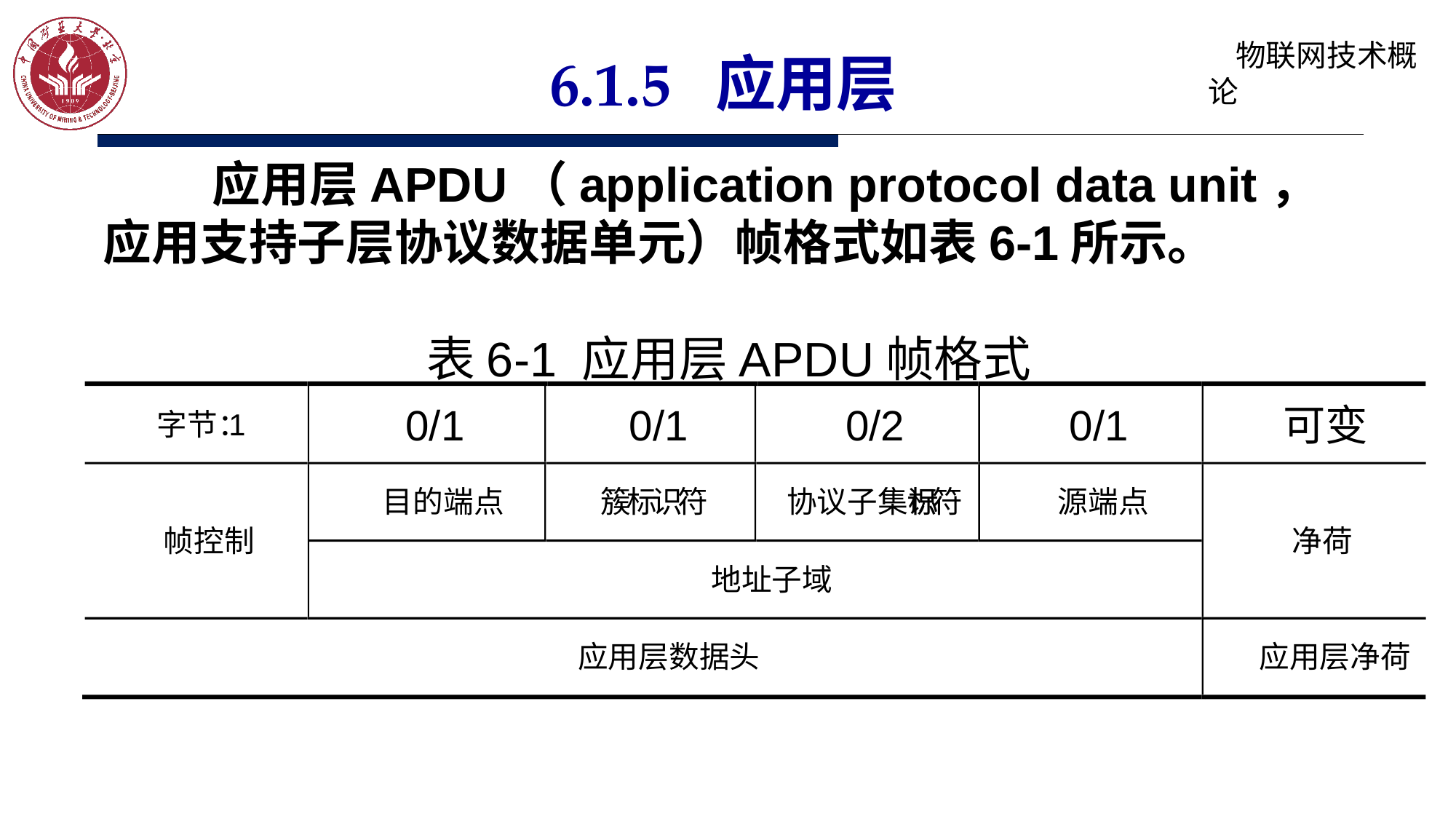

# 6.1.5  应用层
	应用层APDU（application protocol data unit，应用支持子层协议数据单元）帧格式如表6-1所示。

表6-1 应用层APDU帧格式

0/1

0/1

0/2

0/1

可变

字节：
1

目的端点

簇
标
识
符

协议子集标
识
符

源端点

帧控制

净荷

地址子域

应用层数据头

应用层净荷